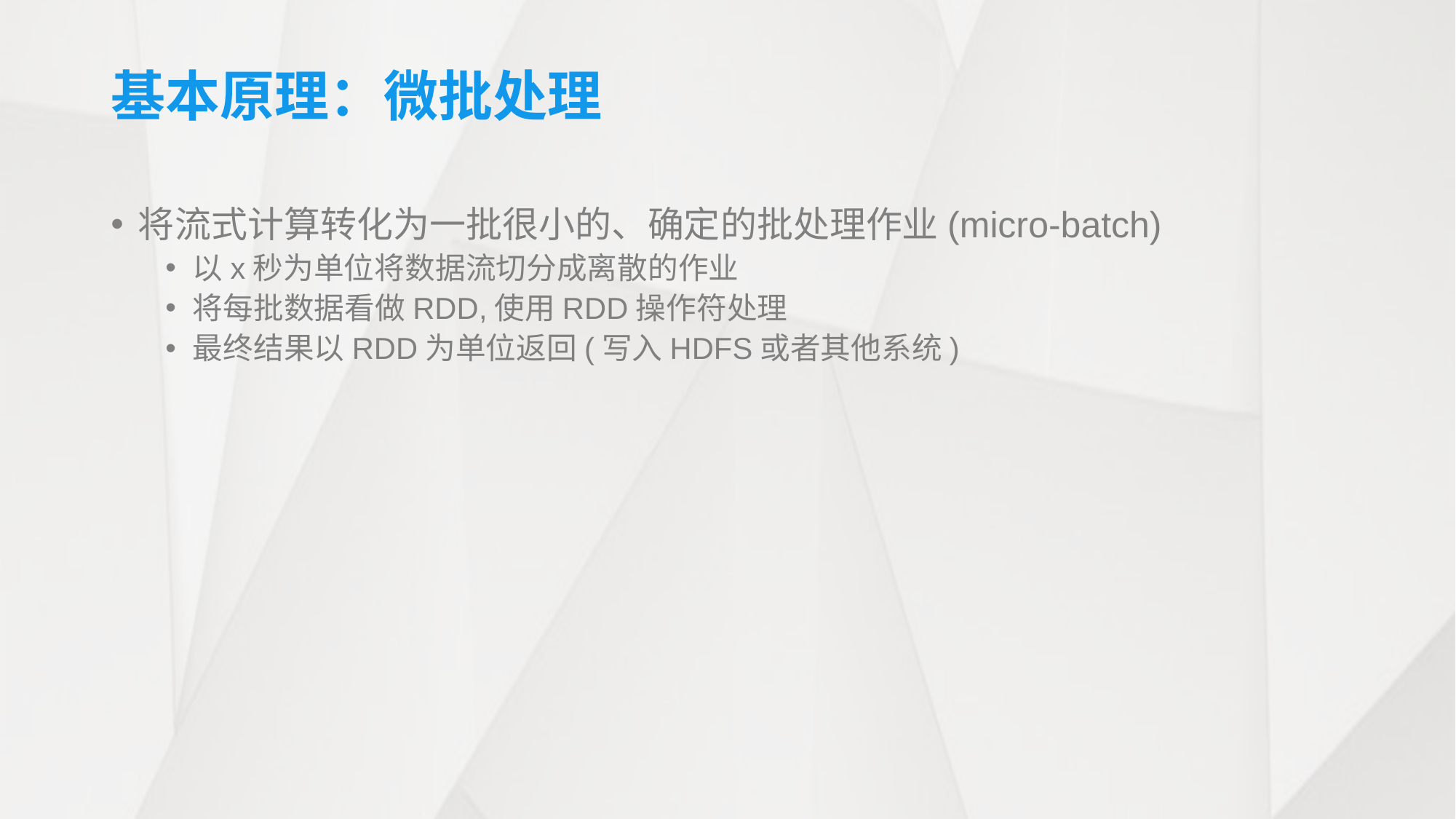

# 基本原理：微批处理
将流式计算转化为一批很小的、确定的批处理作业(micro-batch)
以x秒为单位将数据流切分成离散的作业
将每批数据看做RDD,使用RDD操作符处理
最终结果以RDD为单位返回(写入HDFS或者其他系统)